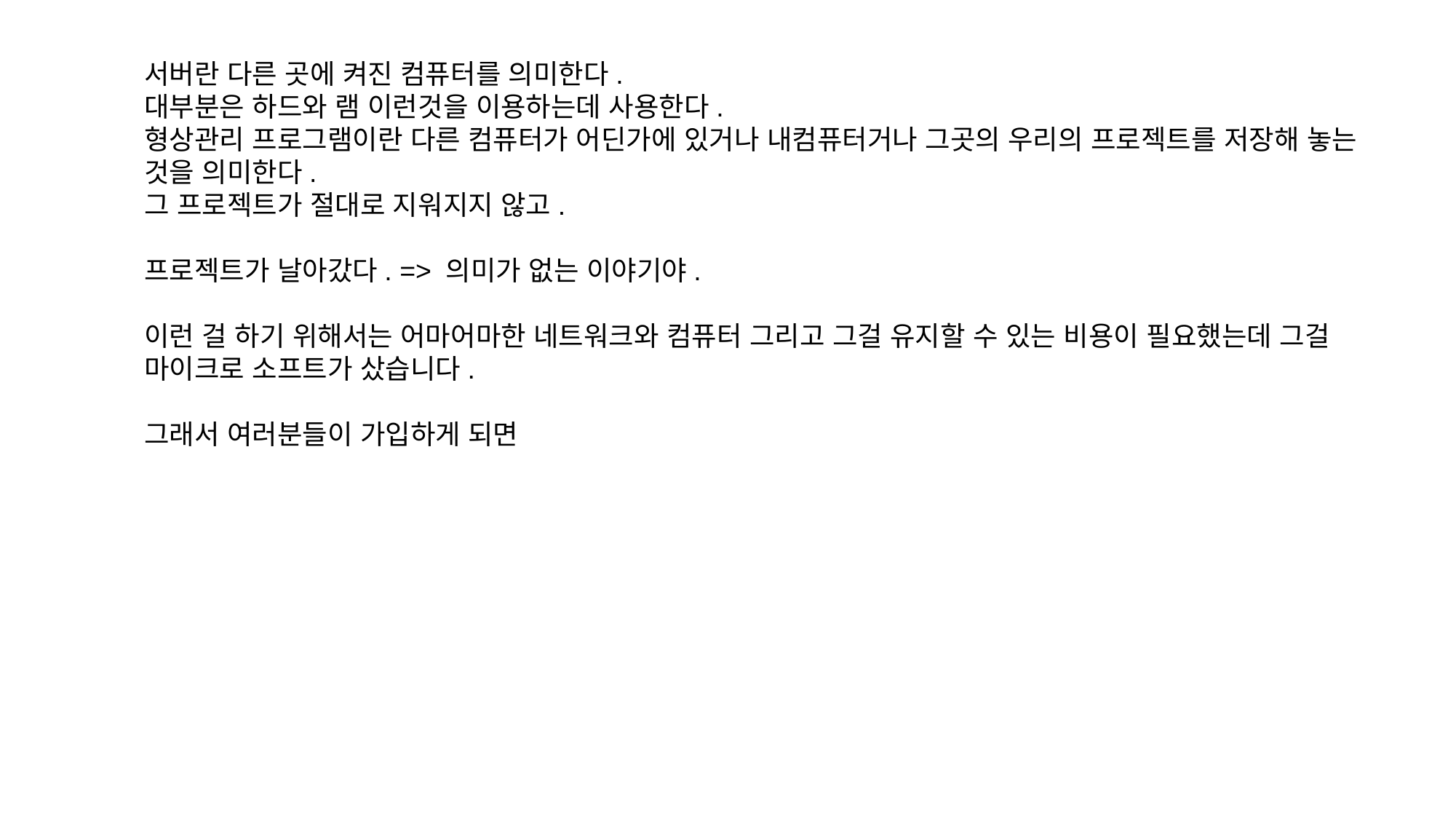

서버란 다른 곳에 켜진 컴퓨터를 의미한다.
대부분은 하드와 램 이런것을 이용하는데 사용한다.
형상관리 프로그램이란 다른 컴퓨터가 어딘가에 있거나 내컴퓨터거나 그곳의 우리의 프로젝트를 저장해 놓는
것을 의미한다.
그 프로젝트가 절대로 지워지지 않고.

프로젝트가 날아갔다. => 의미가 없는 이야기야.

이런 걸 하기 위해서는 어마어마한 네트워크와 컴퓨터 그리고 그걸 유지할 수 있는 비용이 필요했는데 그걸
마이크로 소프트가 샀습니다.

그래서 여러분들이 가입하게 되면